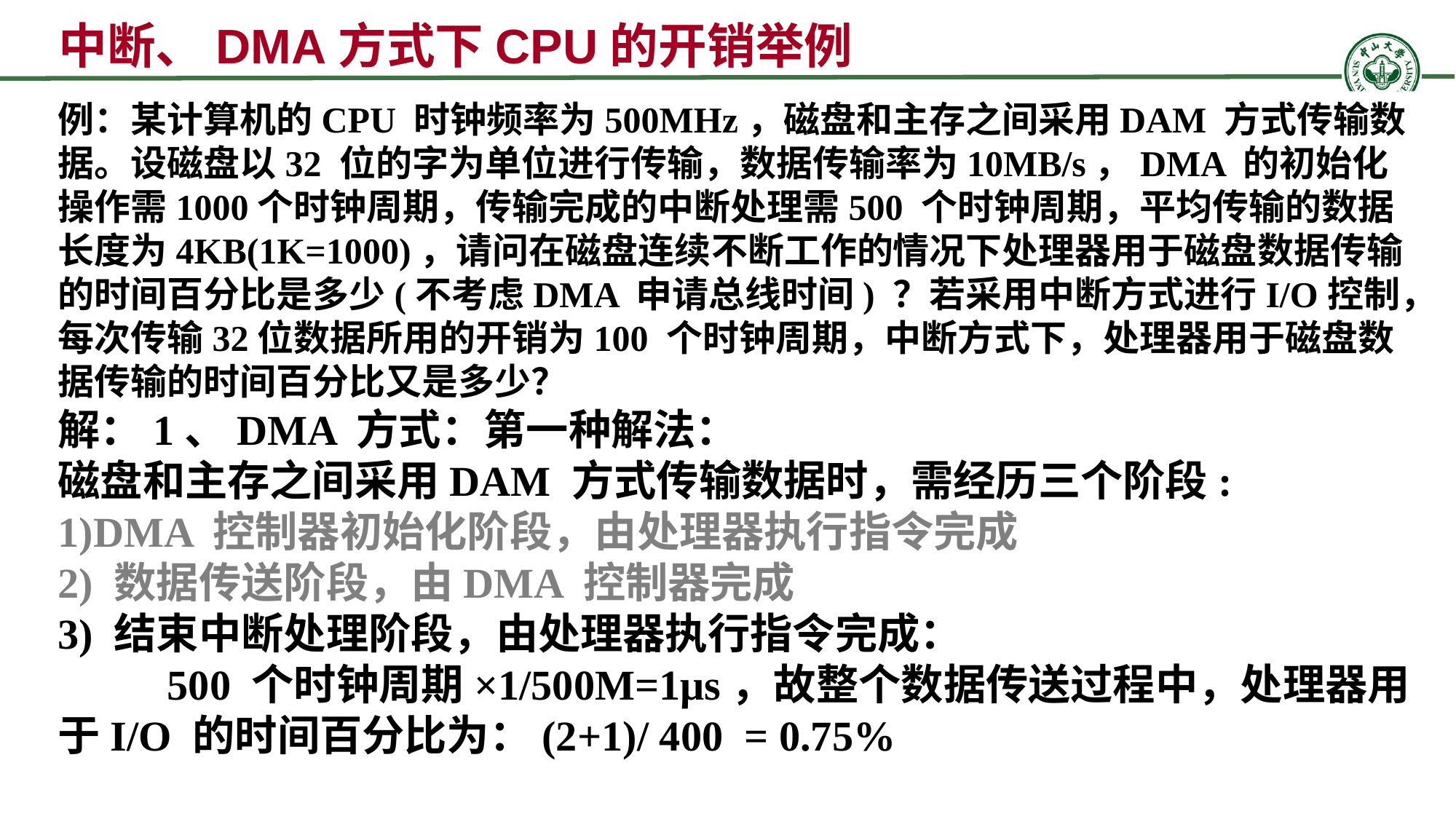

中断、DMA方式下CPU的开销举例
例：某计算机的CPU 时钟频率为500MHz，磁盘和主存之间采用DAM 方式传输数据。设磁盘以32 位的字为单位进行传输，数据传输率为10MB/s，DMA 的初始化操作需1000个时钟周期，传输完成的中断处理需500 个时钟周期，平均传输的数据长度为4KB(1K=1000)，请问在磁盘连续不断工作的情况下处理器用于磁盘数据传输的时间百分比是多少(不考虑DMA 申请总线时间) ？若采用中断方式进行I/O控制，每次传输32位数据所用的开销为100 个时钟周期，中断方式下，处理器用于磁盘数据传输的时间百分比又是多少？
解：1、DMA 方式：第一种解法：
磁盘和主存之间采用DAM 方式传输数据时，需经历三个阶段:
DMA 控制器初始化阶段，由处理器执行指令完成
2) 数据传送阶段，由DMA 控制器完成
3) 结束中断处理阶段，由处理器执行指令完成：
	500 个时钟周期×1/500M=1μs，故整个数据传送过程中，处理器用于I/O 的时间百分比为：(2+1)/ 400  = 0.75%